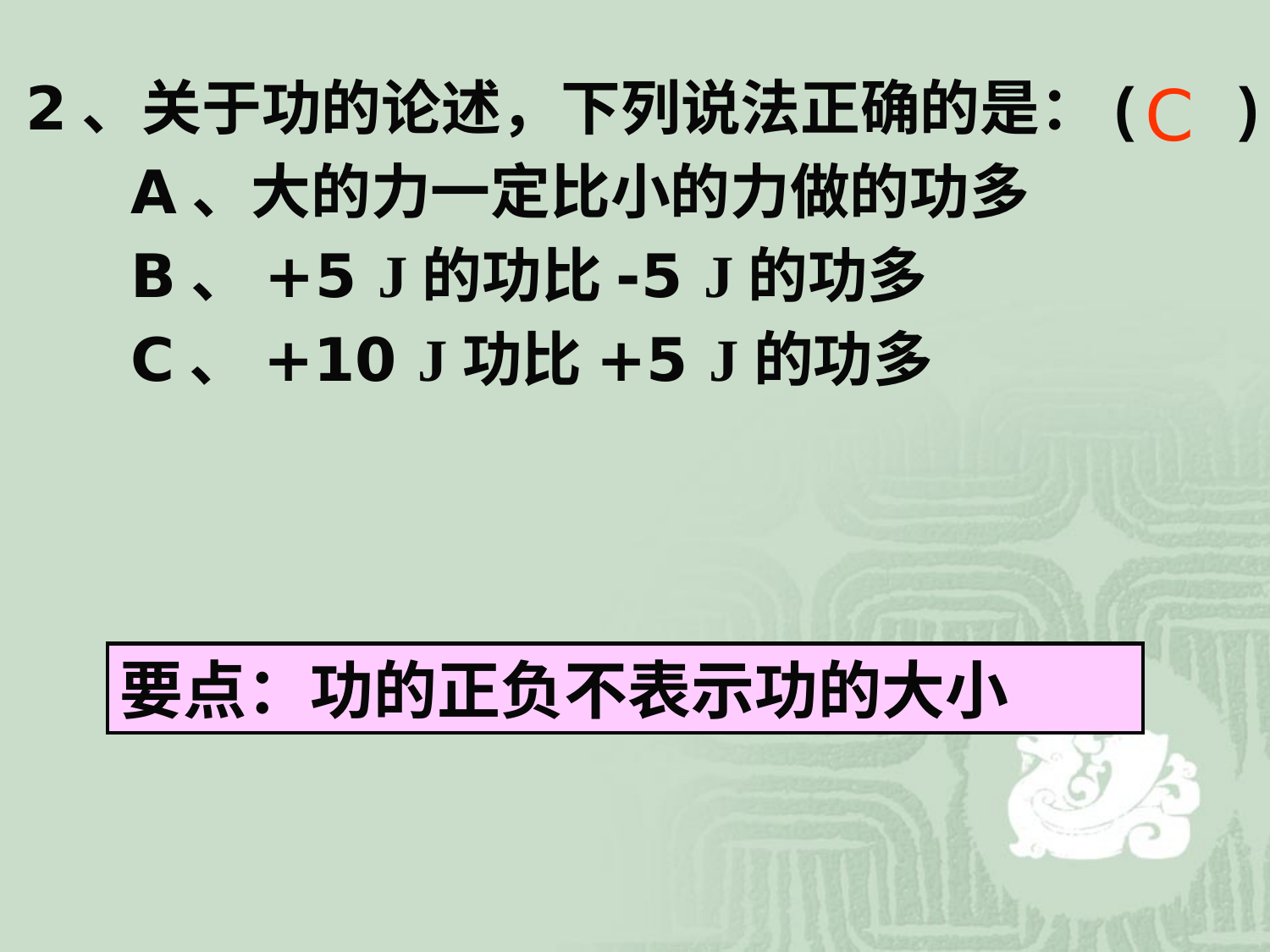

2、关于功的论述，下列说法正确的是：(     )
     A、大的力一定比小的力做的功多
     B、+5 J的功比-5 J的功多
     C、+10 J功比+5 J的功多

C
要点：功的正负不表示功的大小